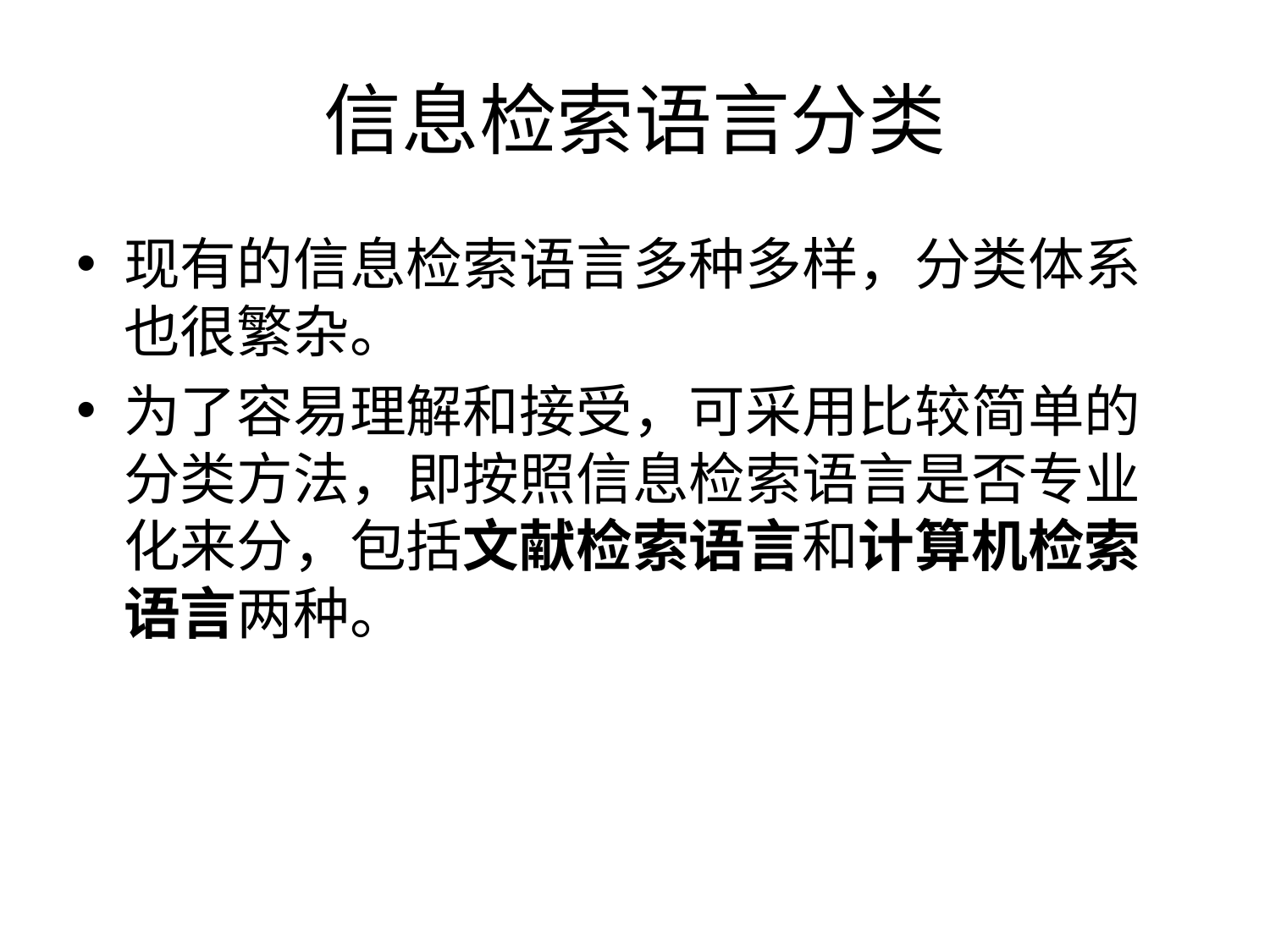

# 信息检索语言分类
现有的信息检索语言多种多样，分类体系也很繁杂。
为了容易理解和接受，可采用比较简单的分类方法，即按照信息检索语言是否专业化来分，包括文献检索语言和计算机检索语言两种。